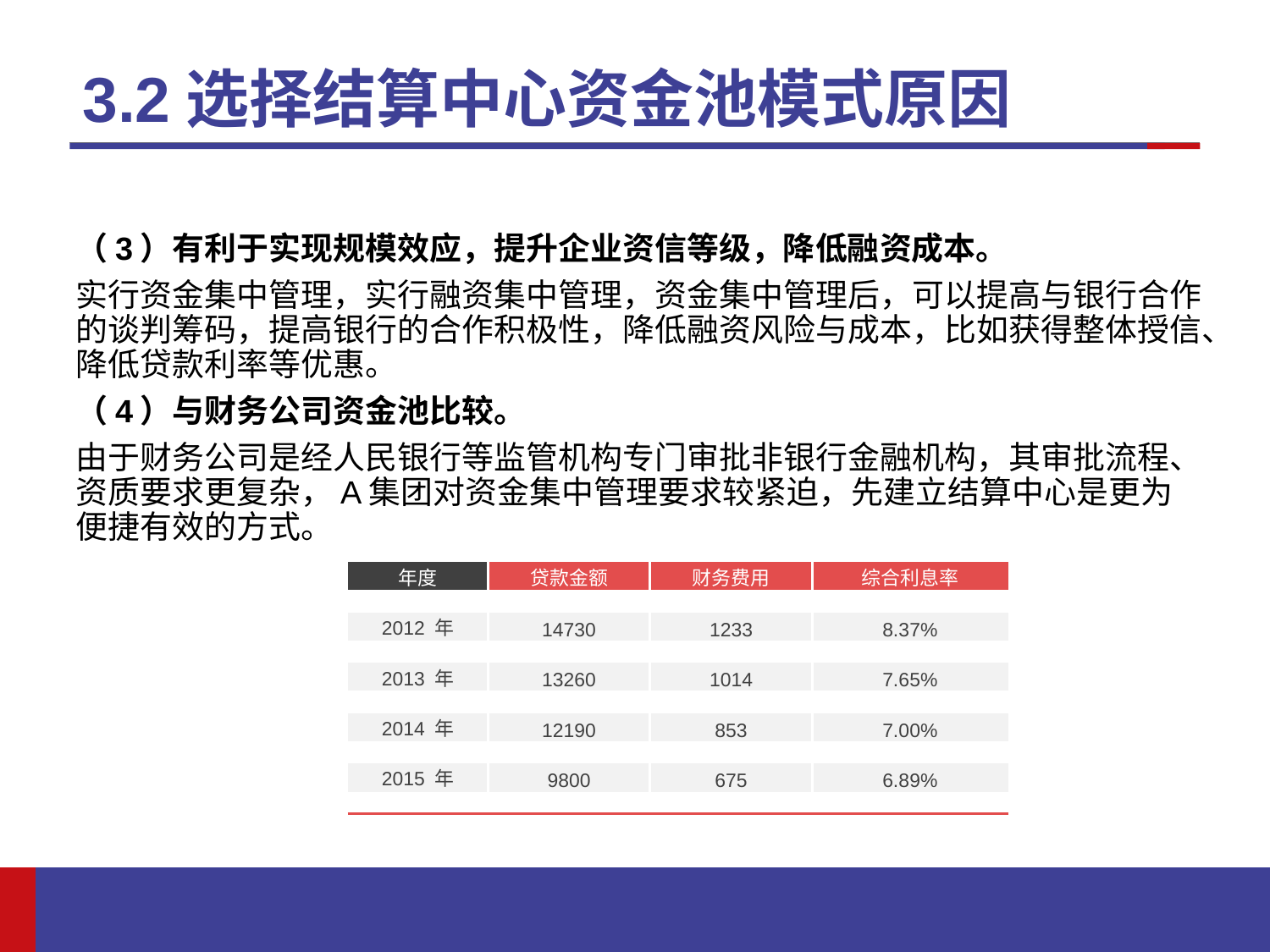

# 3.2选择结算中心资金池模式原因
（3）有利于实现规模效应，提升企业资信等级，降低融资成本。
实行资金集中管理，实行融资集中管理，资金集中管理后，可以提高与银行合作的谈判筹码，提高银行的合作积极性，降低融资风险与成本，比如获得整体授信、降低贷款利率等优惠。
（4）与财务公司资金池比较。
由于财务公司是经人民银行等监管机构专门审批非银行金融机构，其审批流程、资质要求更复杂，A集团对资金集中管理要求较紧迫，先建立结算中心是更为便捷有效的方式。
| 年度 | 贷款金额 | 财务费用 | 综合利息率 |
| --- | --- | --- | --- |
|  |  |  |  |
| 2012 年 | 14730 | 1233 | 8.37% |
|  |  |  |  |
| 2013 年 | 13260 | 1014 | 7.65% |
|  |  |  |  |
| 2014 年 | 12190 | 853 | 7.00% |
|  |  |  |  |
| 2015 年 | 9800 | 675 | 6.89% |
|  |  |  |  |